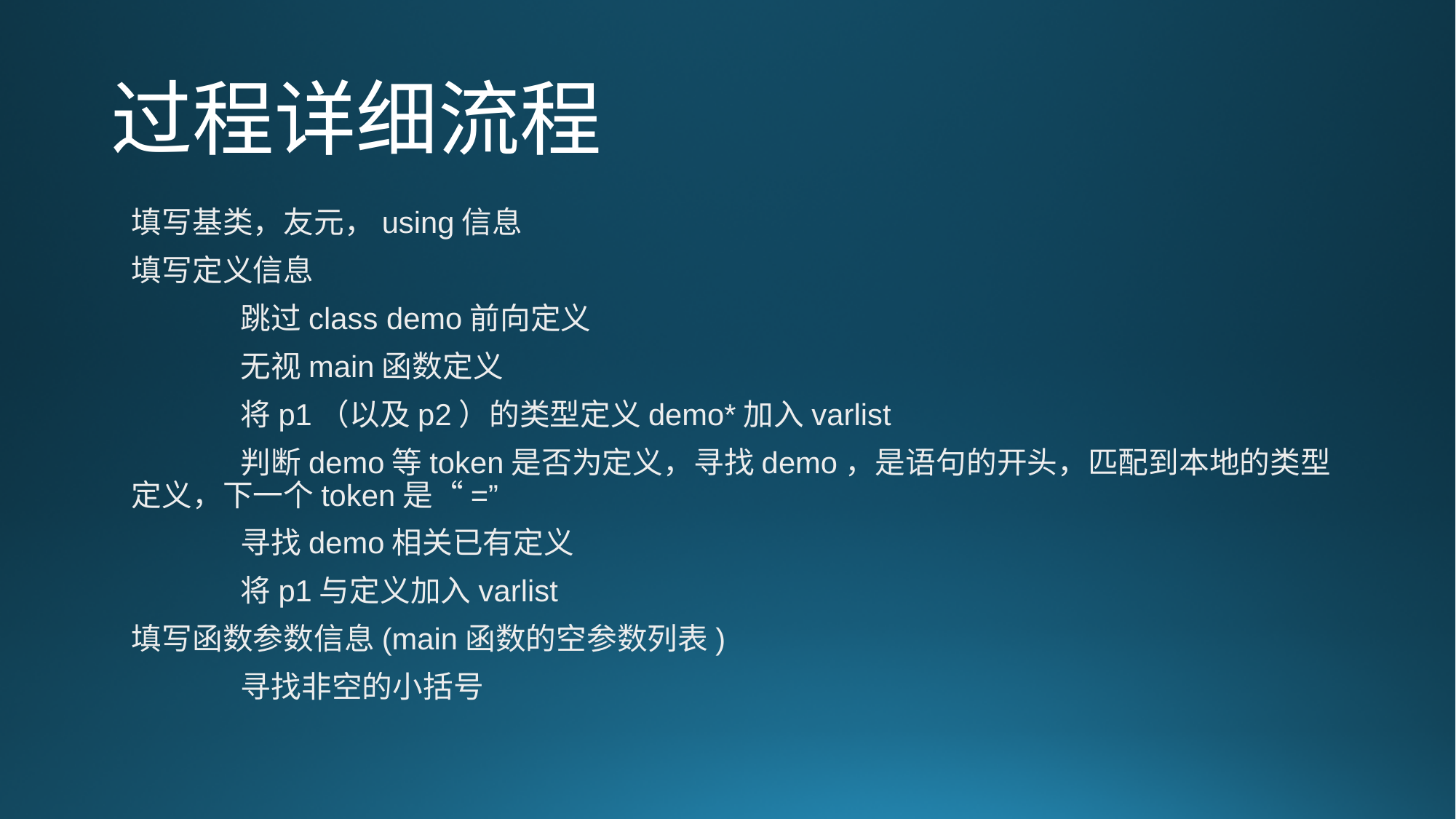

# 过程详细流程
填写基类，友元，using信息
填写定义信息
	跳过class demo前向定义
	无视main函数定义
	将p1（以及p2）的类型定义demo*加入varlist
	判断demo等token是否为定义，寻找demo，是语句的开头，匹配到本地的类型定义，下一个token是“=”
	寻找demo相关已有定义
	将p1与定义加入varlist
填写函数参数信息(main函数的空参数列表)
	寻找非空的小括号